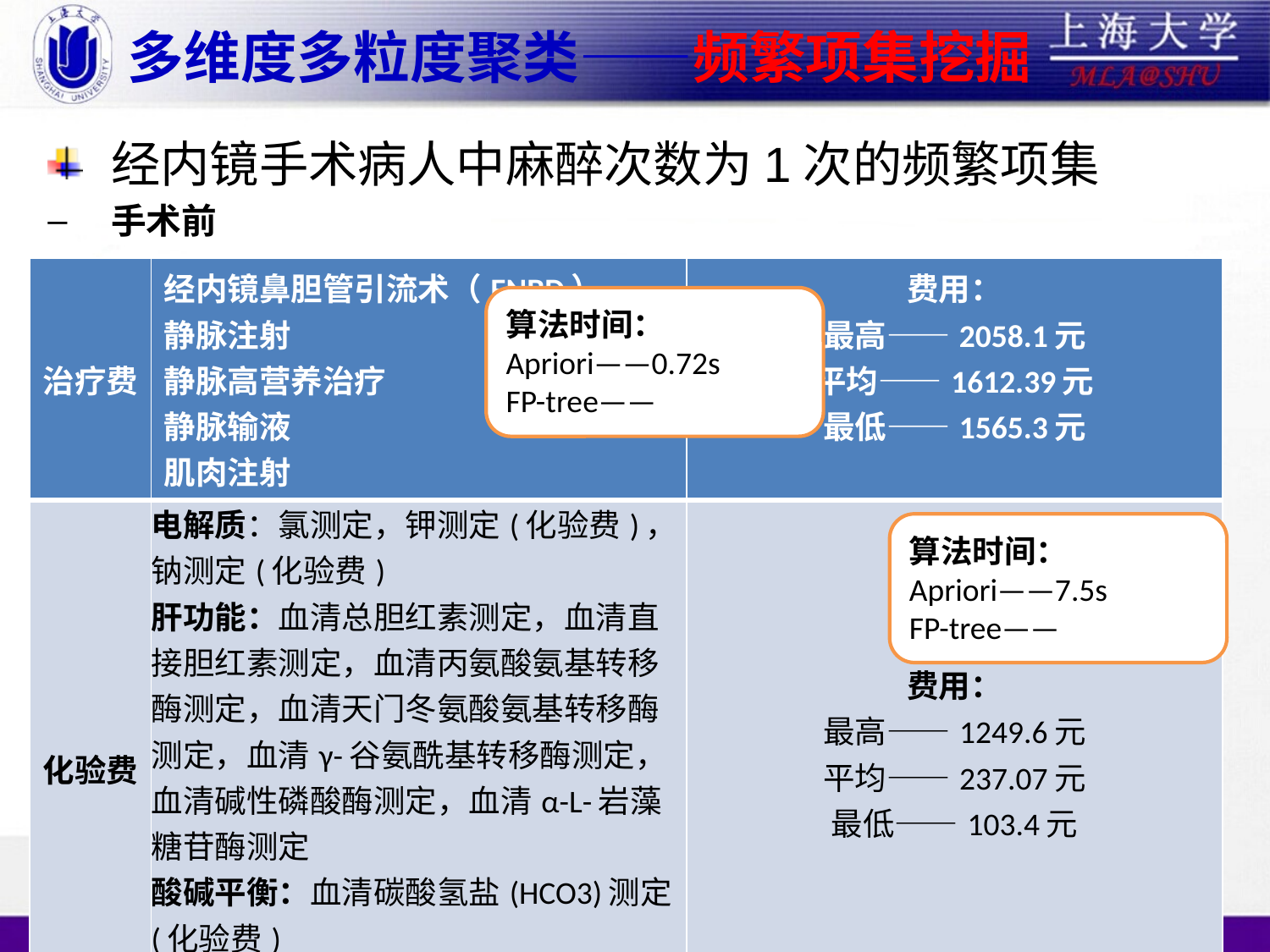

# 多维度多粒度聚类——频繁项集挖掘
经内镜手术病人中麻醉次数为1次的频繁项集
手术前

| 治疗费 | 经内镜鼻胆管引流术（ENBD） 静脉注射 静脉高营养治疗 静脉输液 肌肉注射 | 费用： 最高——2058.1元 平均——1612.39元 最低——1565.3元 |
| --- | --- | --- |
| 化验费 | 电解质：氯测定，钾测定(化验费)，钠测定(化验费) 肝功能：血清总胆红素测定，血清直接胆红素测定，血清丙氨酸氨基转移酶测定，血清天门冬氨酸氨基转移酶测定，血清γ-谷氨酰基转移酶测定，血清碱性磷酸酶测定，血清α-L-岩藻糖苷酶测定 酸碱平衡：血清碳酸氢盐(HCO3)测定(化验费) 血常规：血细胞分析(化验费) | 费用： 最高——1249.6元 平均——237.07元 最低——103.4元 |

算法时间：
Apriori——0.72s
FP-tree——

算法时间：
Apriori——7.5s
FP-tree——

66